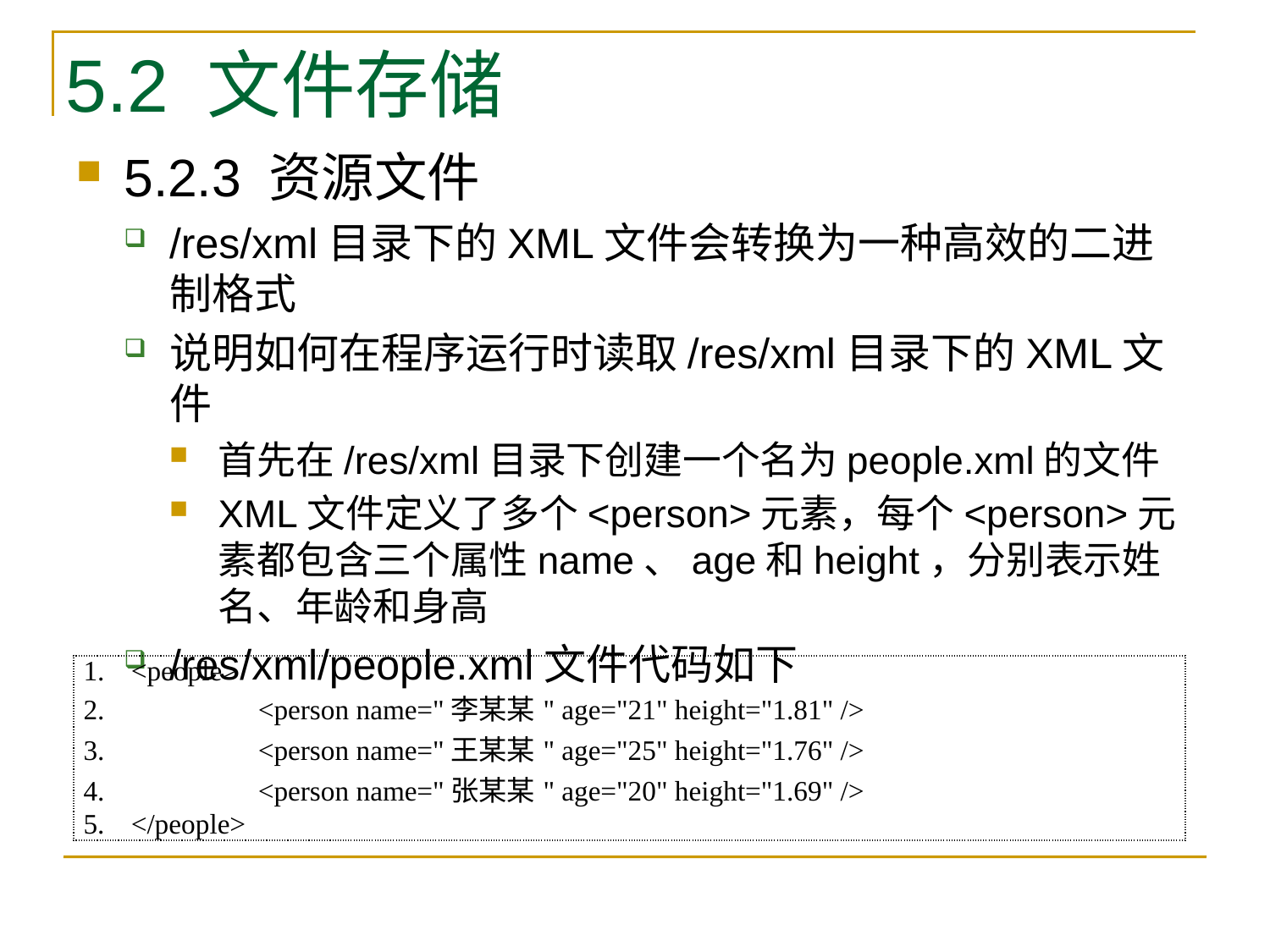

# 5.2 文件存储
5.2.3 资源文件
/res/xml目录下的XML文件会转换为一种高效的二进制格式
说明如何在程序运行时读取/res/xml目录下的XML文件
首先在/res/xml目录下创建一个名为people.xml的文件
XML文件定义了多个<person>元素，每个<person>元素都包含三个属性name、age和height，分别表示姓名、年龄和身高
/res/xml/people.xml文件代码如下
| <people> <person name="李某某" age="21" height="1.81" /> <person name="王某某" age="25" height="1.76" /> <person name="张某某" age="20" height="1.69" /> </people> |
| --- |